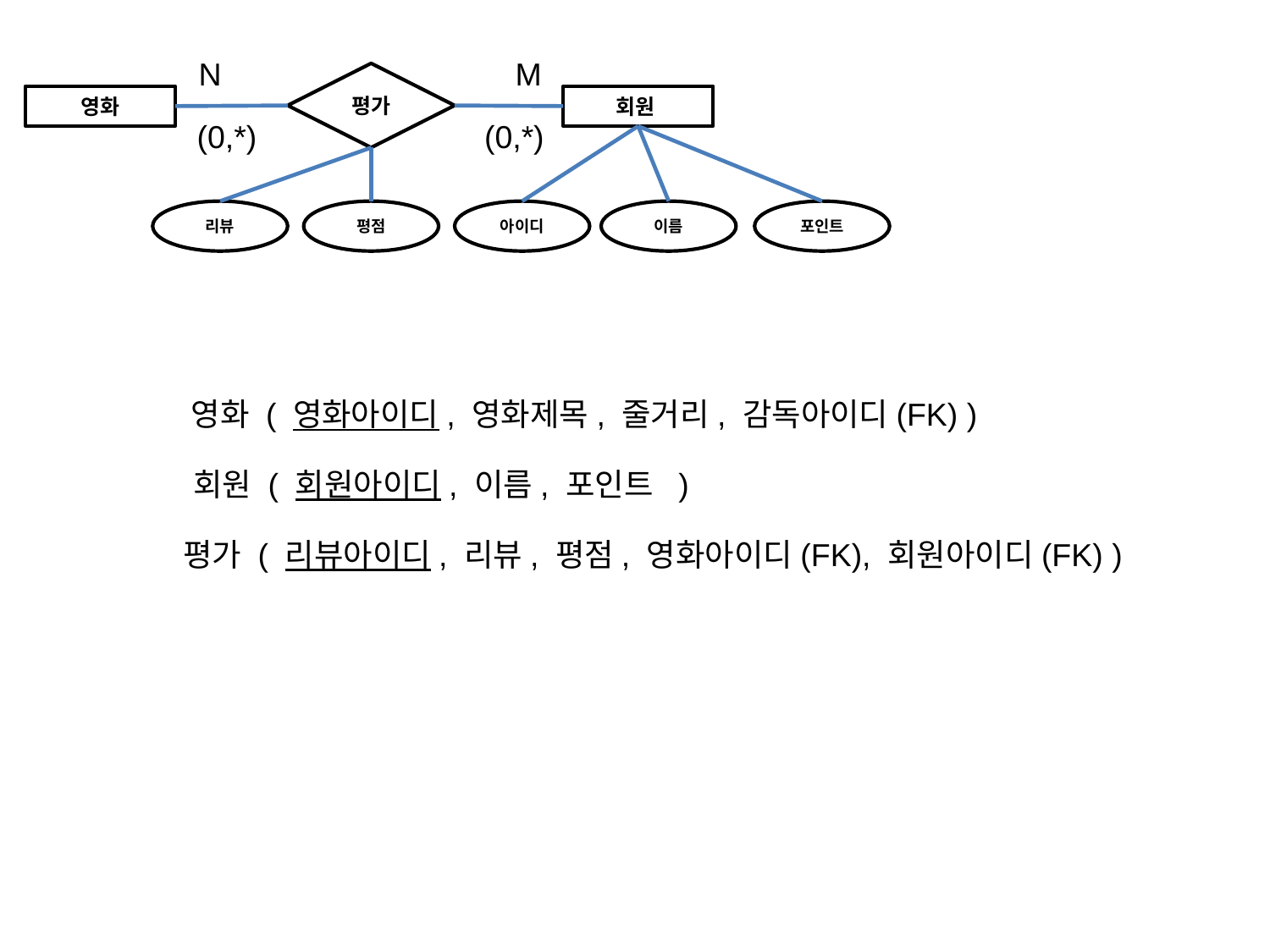

N
M
평가
영화
회원
(0,*)
(0,*)
리뷰
평점
아이디
이름
포인트
영화 ( 영화아이디, 영화제목, 줄거리, 감독아이디(FK) )
회원 ( 회원아이디, 이름, 포인트  )
평가 ( 리뷰아이디, 리뷰, 평점, 영화아이디(FK), 회원아이디(FK) )